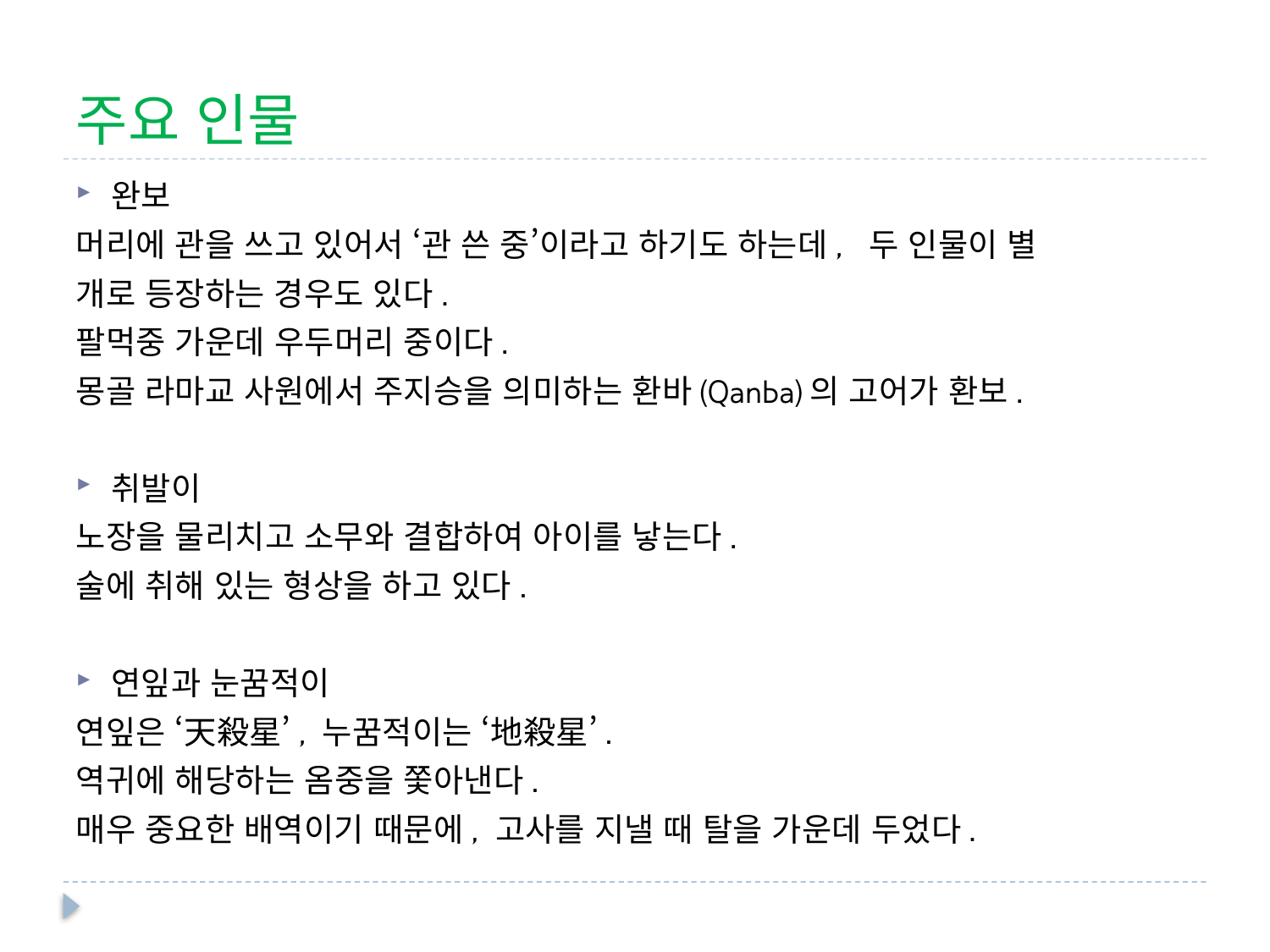

# 주요 인물
완보
머리에 관을 쓰고 있어서 ‘관 쓴 중’이라고 하기도 하는데,  두 인물이 별
개로 등장하는 경우도 있다.
팔먹중 가운데 우두머리 중이다.
몽골 라마교 사원에서 주지승을 의미하는 환바(Qanba)의 고어가 환보.

취발이
노장을 물리치고 소무와 결합하여 아이를 낳는다.
술에 취해 있는 형상을 하고 있다.

연잎과 눈꿈적이
연잎은 ‘天殺星’, 누꿈적이는 ‘地殺星’.
역귀에 해당하는 옴중을 쫓아낸다.
매우 중요한 배역이기 때문에, 고사를 지낼 때 탈을 가운데 두었다.